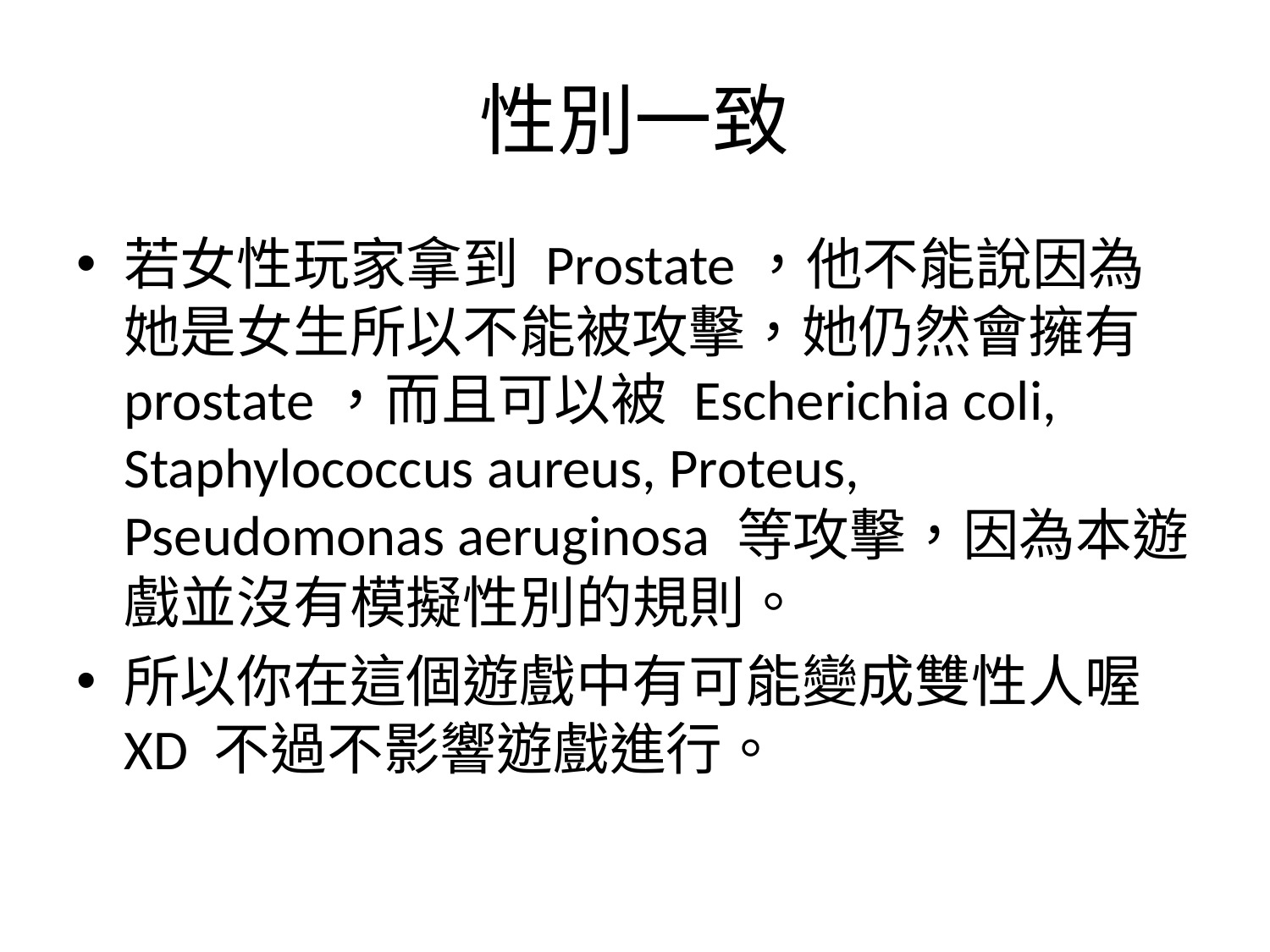

# 性別一致
若女性玩家拿到 Prostate，他不能說因為她是女生所以不能被攻擊，她仍然會擁有prostate，而且可以被 Escherichia coli, Staphylococcus aureus, Proteus, Pseudomonas aeruginosa 等攻擊，因為本遊戲並沒有模擬性別的規則。
所以你在這個遊戲中有可能變成雙性人喔XD 不過不影響遊戲進行。